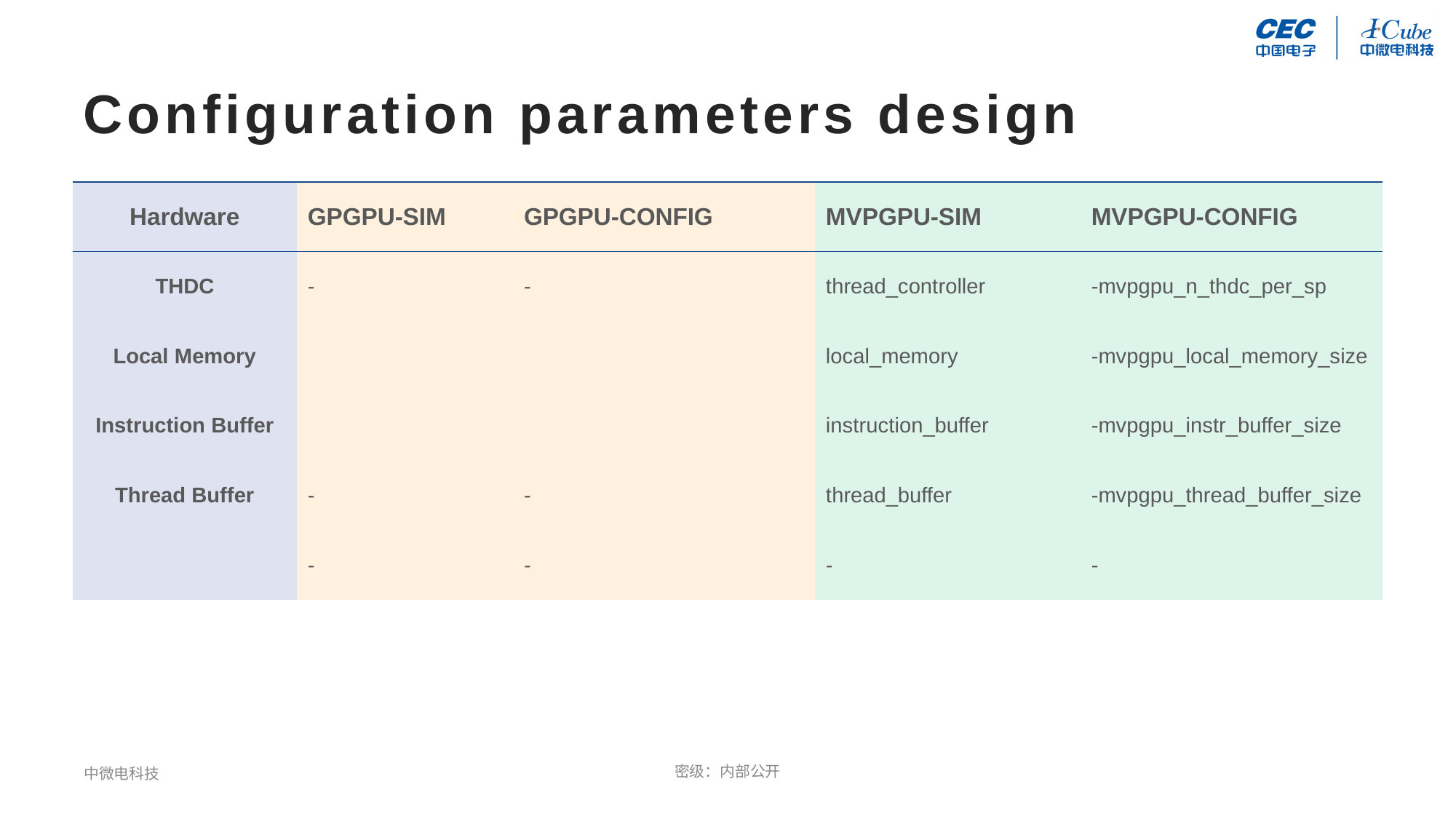

Configuration parameters design
| Hardware | GPGPU-SIM | GPGPU-CONFIG | MVPGPU-SIM | MVPGPU-CONFIG |
| --- | --- | --- | --- | --- |
| THDC | - | - | thread\_controller | -mvpgpu\_n\_thdc\_per\_sp |
| Local Memory |  |  | local\_memory | -mvpgpu\_local\_memory\_size |
| Instruction Buffer |  |  | instruction\_buffer | -mvpgpu\_instr\_buffer\_size |
| Thread Buffer | - | - | thread\_buffer | -mvpgpu\_thread\_buffer\_size |
|  | - | - | - | - |
中微电科技
密级：内部公开
11